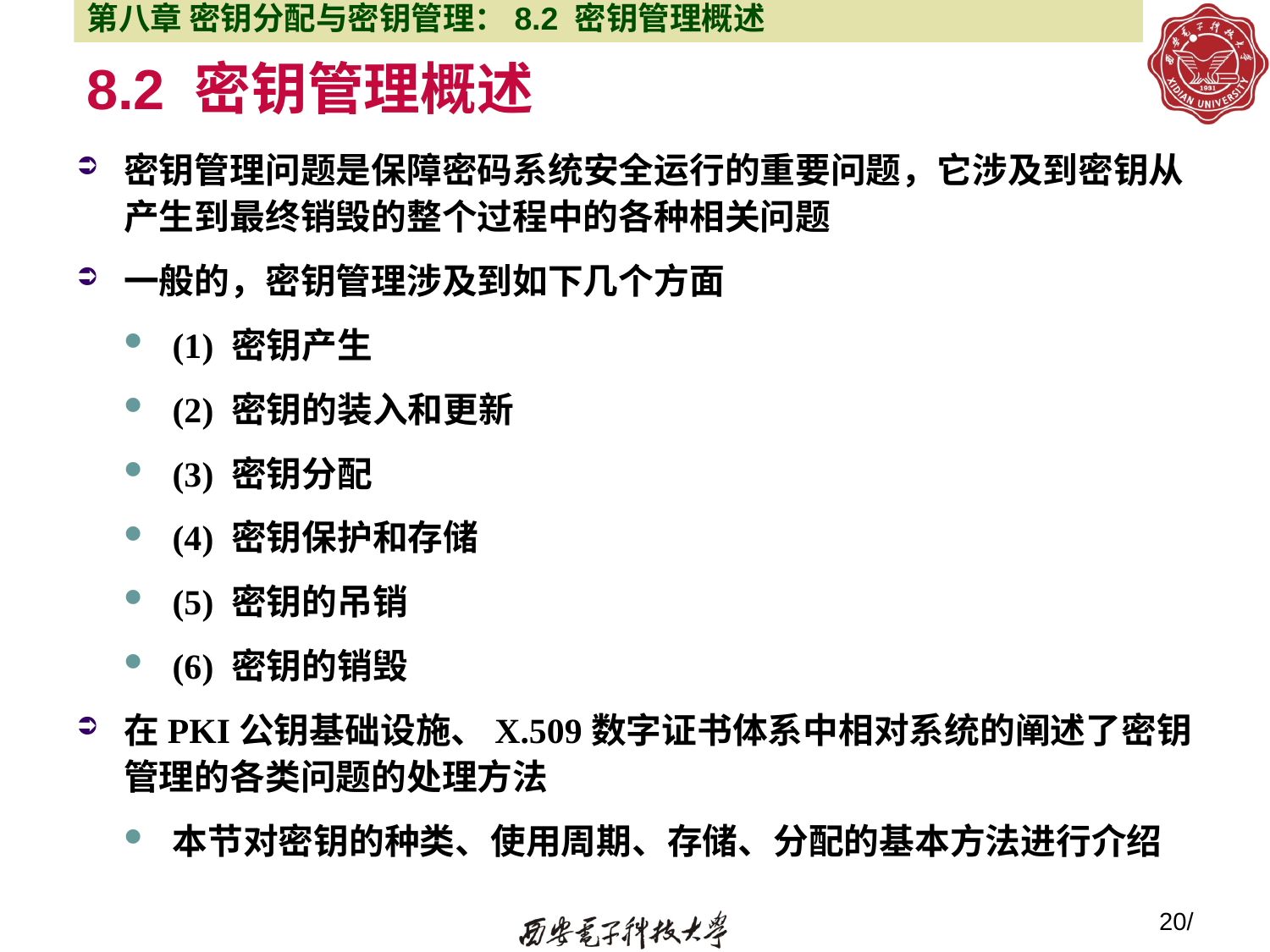

第八章 密钥分配与密钥管理：8.2 密钥管理概述
# 8.2 密钥管理概述
密钥管理问题是保障密码系统安全运行的重要问题，它涉及到密钥从产生到最终销毁的整个过程中的各种相关问题
一般的，密钥管理涉及到如下几个方面
(1) 密钥产生
(2) 密钥的装入和更新
(3) 密钥分配
(4) 密钥保护和存储
(5) 密钥的吊销
(6) 密钥的销毁
在PKI公钥基础设施、X.509数字证书体系中相对系统的阐述了密钥管理的各类问题的处理方法
本节对密钥的种类、使用周期、存储、分配的基本方法进行介绍
20/